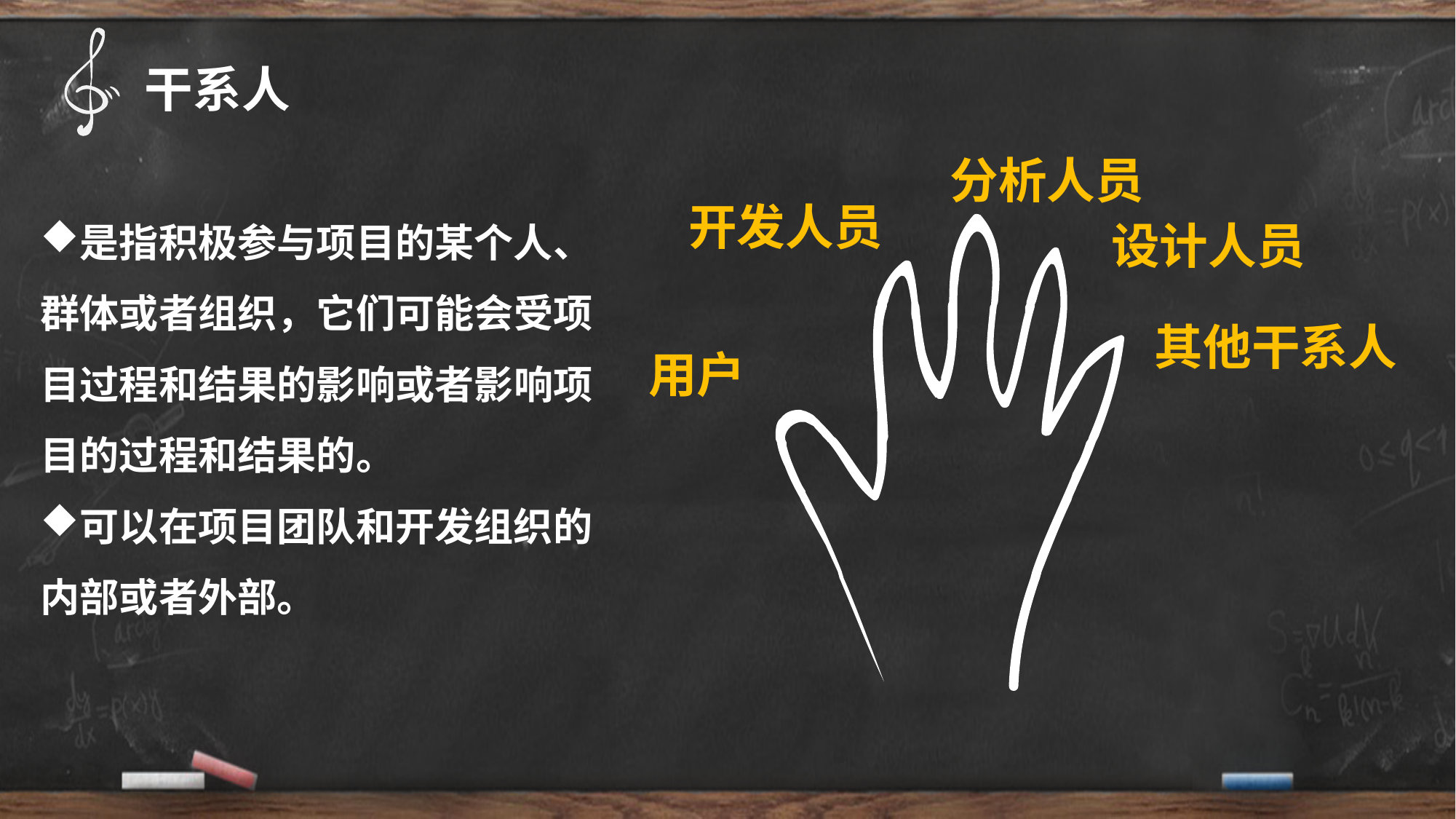

干系人
分析人员
是指积极参与项目的某个人、群体或者组织，它们可能会受项目过程和结果的影响或者影响项目的过程和结果的。
可以在项目团队和开发组织的内部或者外部。
开发人员

设计人员
其他干系人
用户